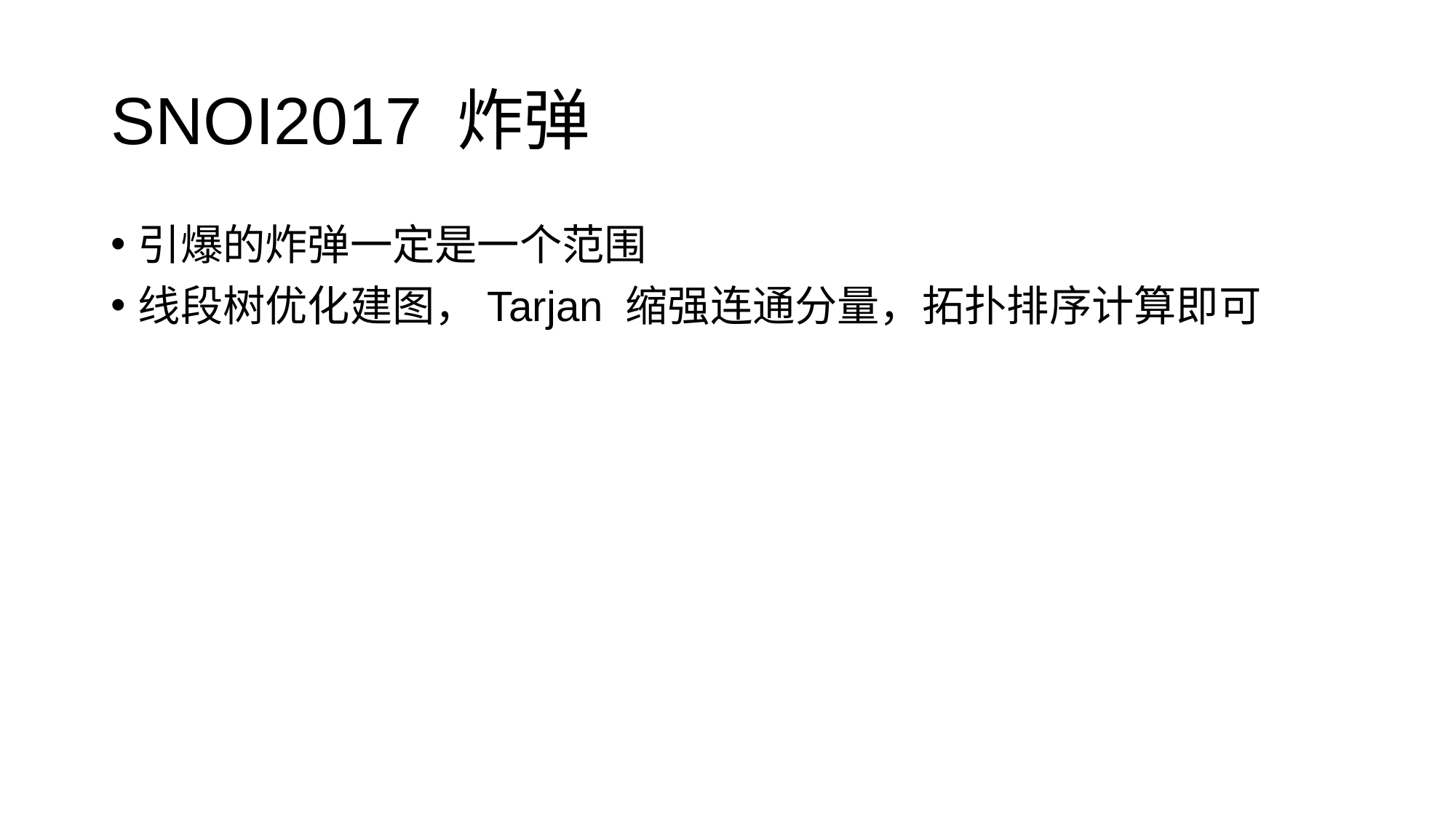

# SNOI2017 炸弹
引爆的炸弹一定是一个范围
线段树优化建图，Tarjan 缩强连通分量，拓扑排序计算即可